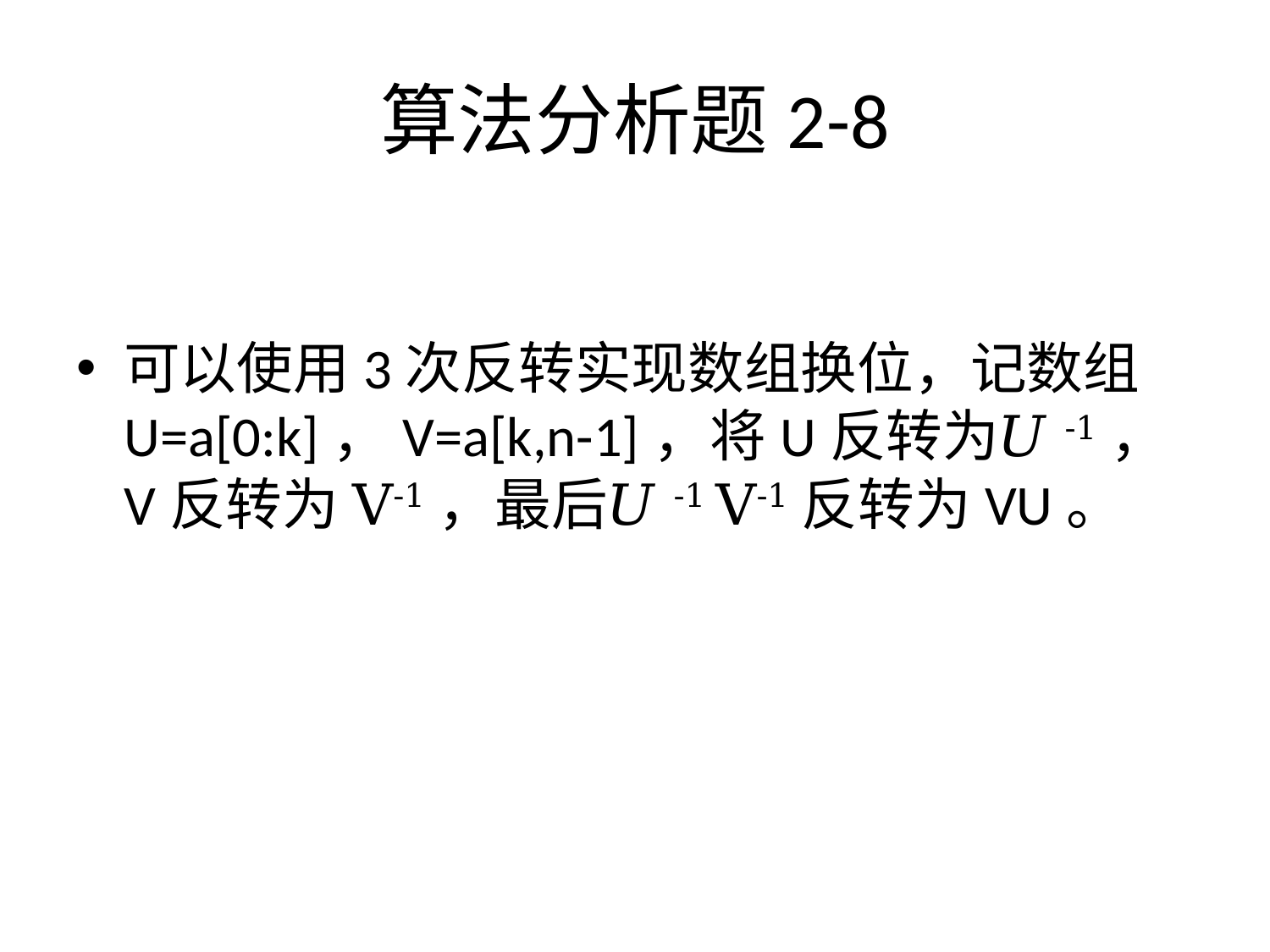

# 算法分析题2-8

可以使用3次反转实现数组换位，记数组U=a[0:k]，V=a[k,n-1]，将U反转为𝑈-1，V反转为V-1，最后𝑈-1 V-1反转为VU。